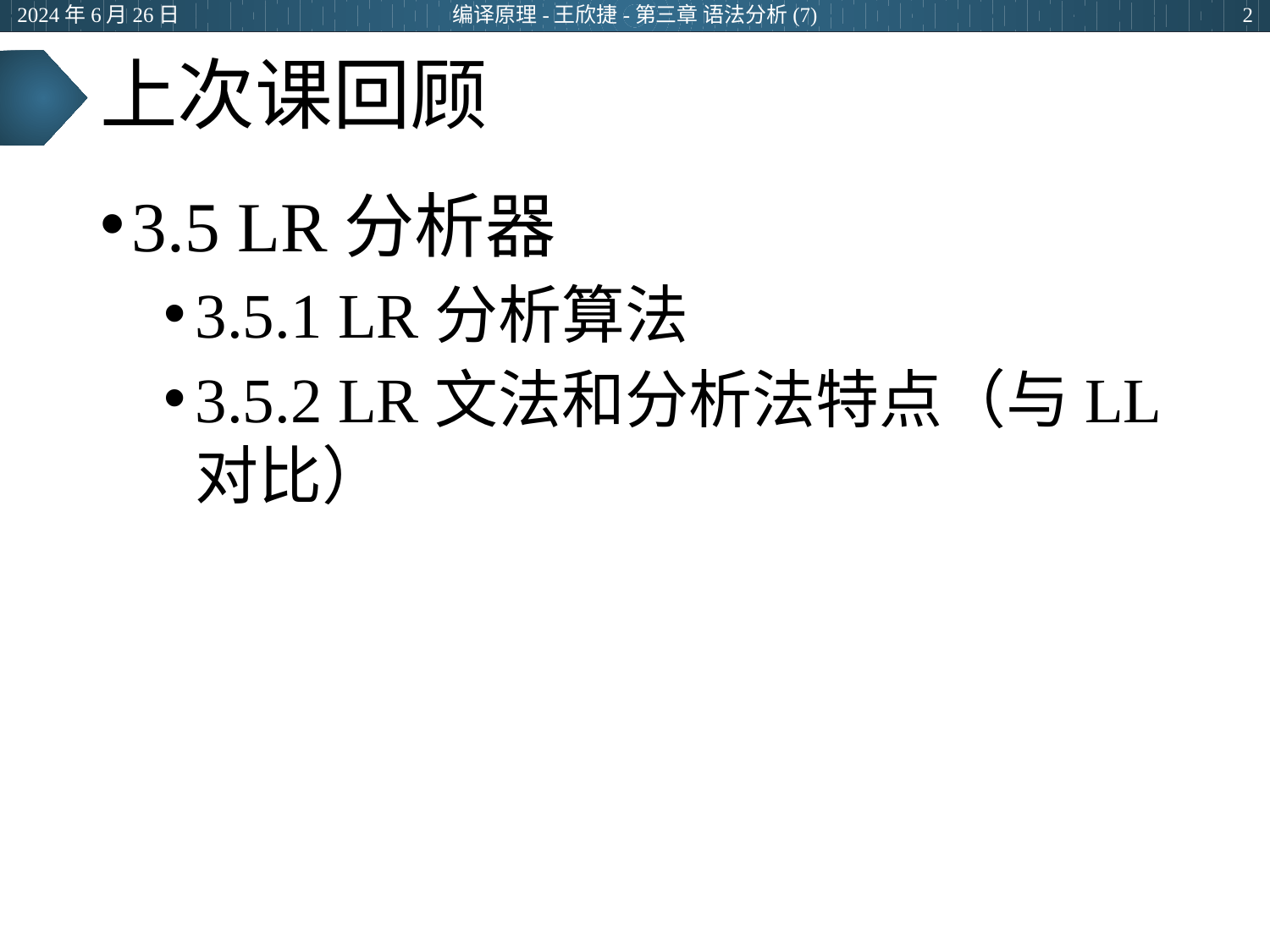

2024年6月26日
编译原理-王欣捷-第三章 语法分析(7)
2
# 上次课回顾
3.5 LR分析器
3.5.1 LR分析算法
3.5.2 LR文法和分析法特点（与LL对比）